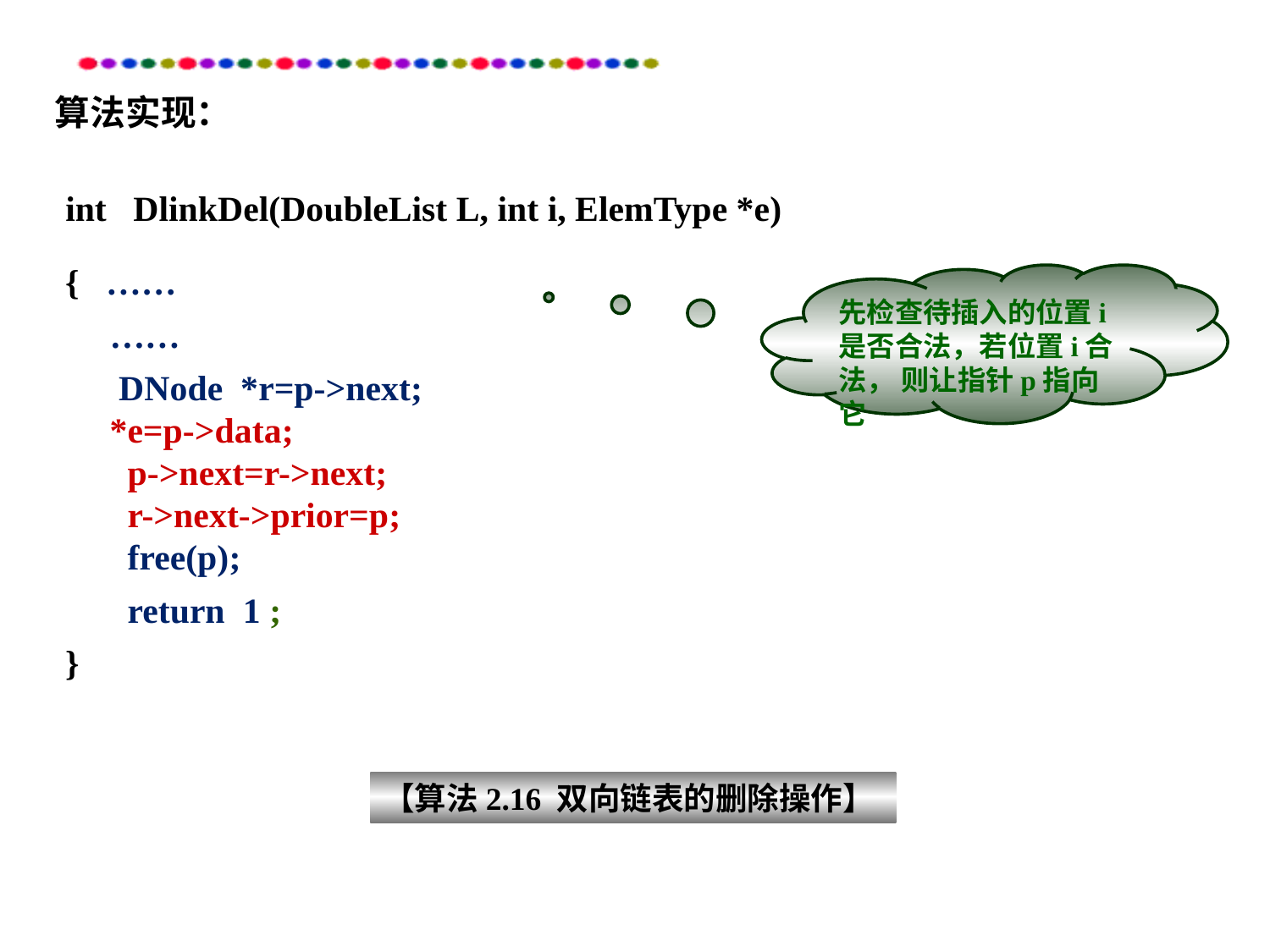

算法实现：
int   DlinkDel(DoubleList L, int i, ElemType *e)
{   ……
     ……
      DNode  *r=p->next;
     *e=p->data;
       p->next=r->next;
       r->next->prior=p;
       free(p);
       return  1 ;
}
先检查待插入的位置i是否合法，若位置i合法， 则让指针p指向它
【算法2.16 双向链表的删除操作】